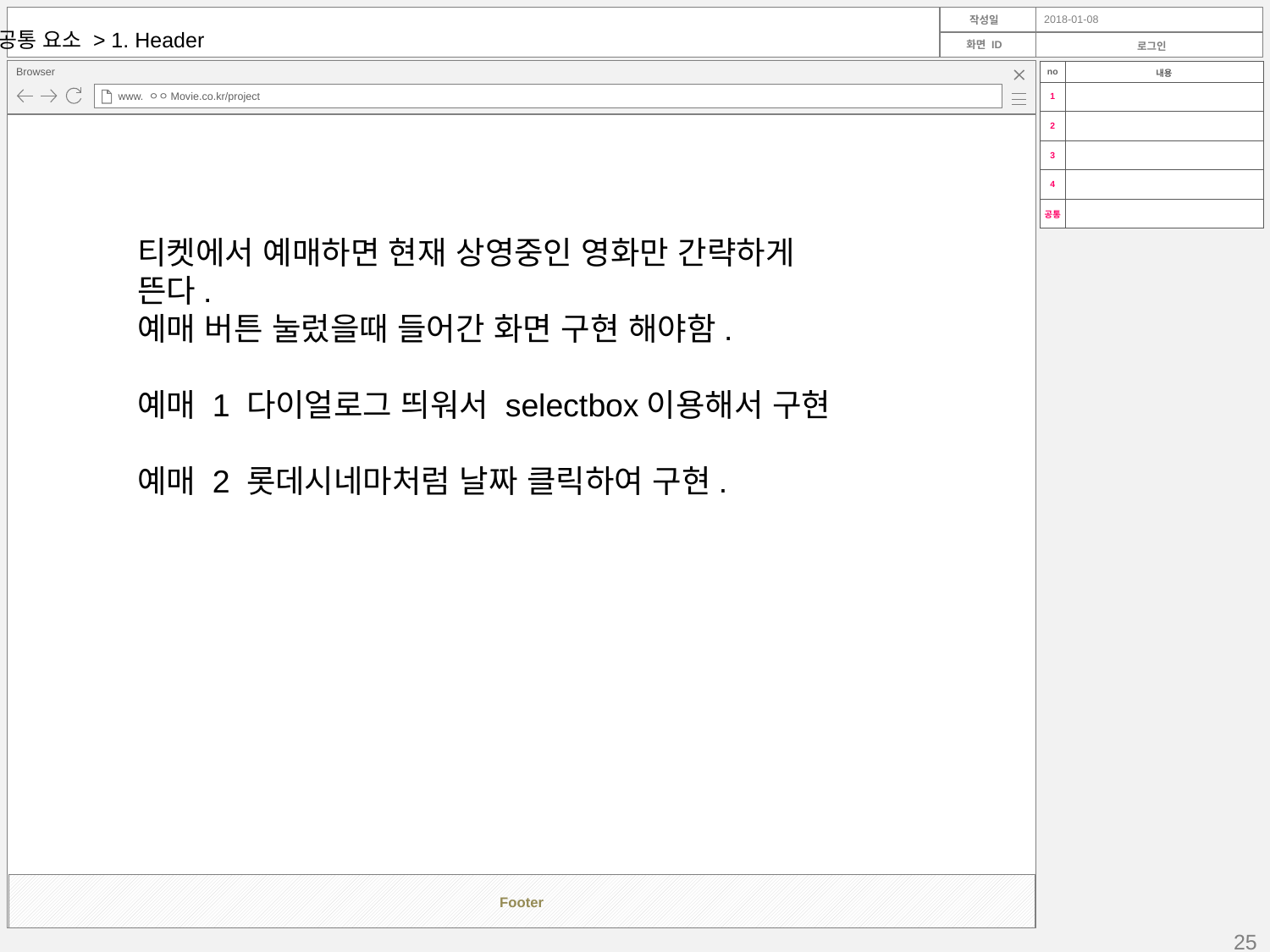

2018-01-08
공통 요소 > 1. Header
로그인
| no | 내용 |
| --- | --- |
| 1 |  |
| 2 |  |
| 3 |  |
| 4 |  |
| 공통 |  |
티켓에서 예매하면 현재 상영중인 영화만 간략하게 뜬다.
예매 버튼 눌렀을때 들어간 화면 구현 해야함.

예매 1 다이얼로그 띄워서 selectbox이용해서 구현

예매 2 롯데시네마처럼 날짜 클릭하여 구현.
Footer
25